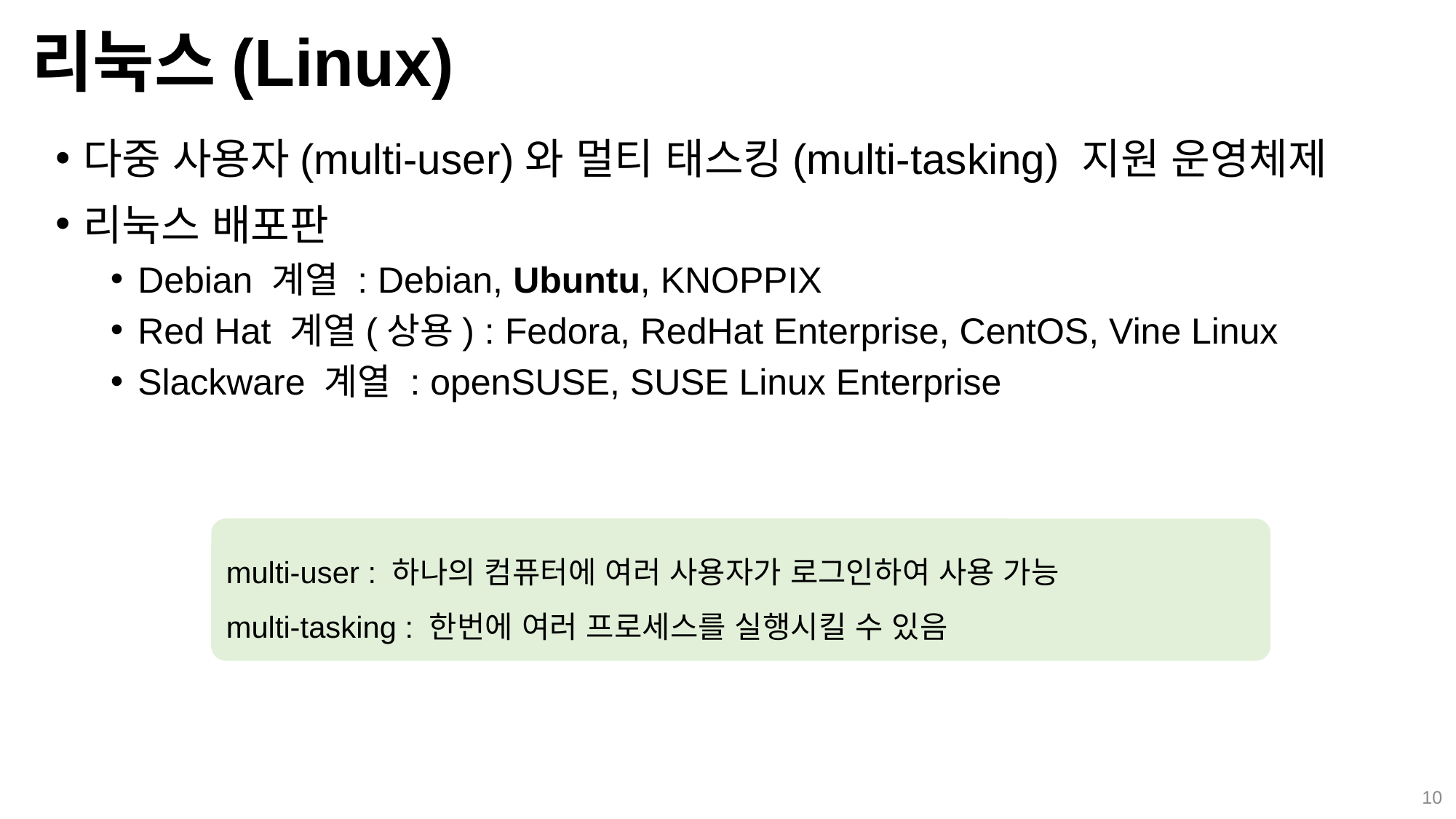

# 리눅스(Linux)
다중 사용자(multi-user)와 멀티 태스킹(multi-tasking) 지원 운영체제
리눅스 배포판
Debian 계열 : Debian, Ubuntu, KNOPPIX
Red Hat 계열(상용) : Fedora, RedHat Enterprise, CentOS, Vine Linux
Slackware 계열 : openSUSE, SUSE Linux Enterprise

multi-user : 하나의 컴퓨터에 여러 사용자가 로그인하여 사용 가능
multi-tasking : 한번에 여러 프로세스를 실행시킬 수 있음
10